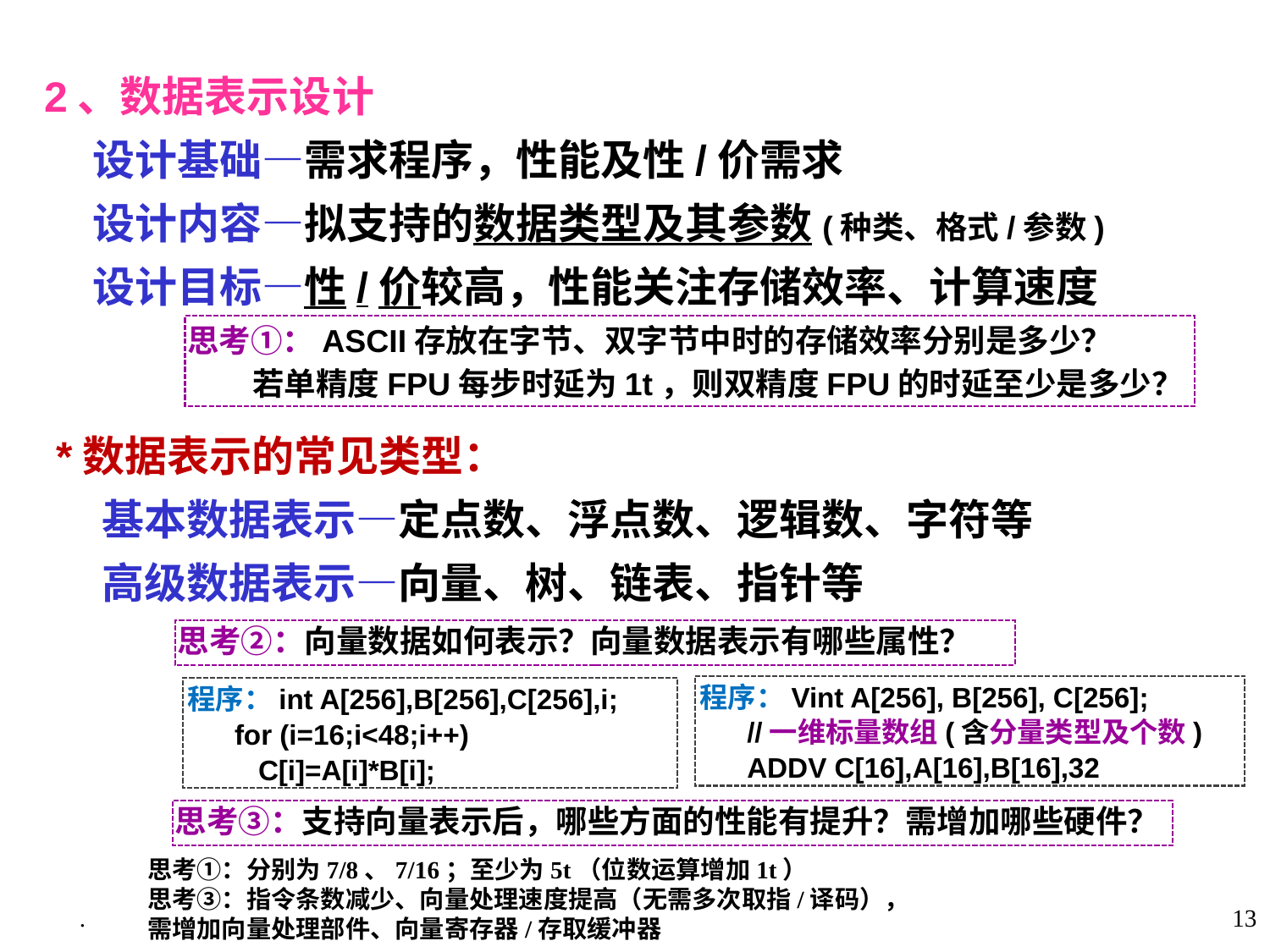

2、数据表示设计
    设计基础—需求程序，性能及性/价需求
    设计内容—拟支持的数据类型及其参数(种类、格式/参数)
    设计目标—性/价较高，性能关注存储效率、计算速度
思考①：ASCII存放在字节、双字节中时的存储效率分别是多少？
        若单精度FPU每步时延为1t，则双精度FPU的时延至少是多少？
 *数据表示的常见类型：
     基本数据表示—定点数、浮点数、逻辑数、字符等
     高级数据表示—向量、树、链表、指针等
思考②：向量数据如何表示？向量数据表示有哪些属性？
程序：Vint A[256], B[256], C[256];
      //一维标量数组(含分量类型及个数)
      ADDV C[16],A[16],B[16],32
程序：int A[256],B[256],C[256],i;
      for (i=16;i<48;i++)
         C[i]=A[i]*B[i];
思考③：支持向量表示后，哪些方面的性能有提升？需增加哪些硬件？
思考①：分别为7/8、7/16；至少为5t（位数运算增加1t）
思考③：指令条数减少、向量处理速度提高（无需多次取指/译码），
需增加向量处理部件、向量寄存器/存取缓冲器
.
13